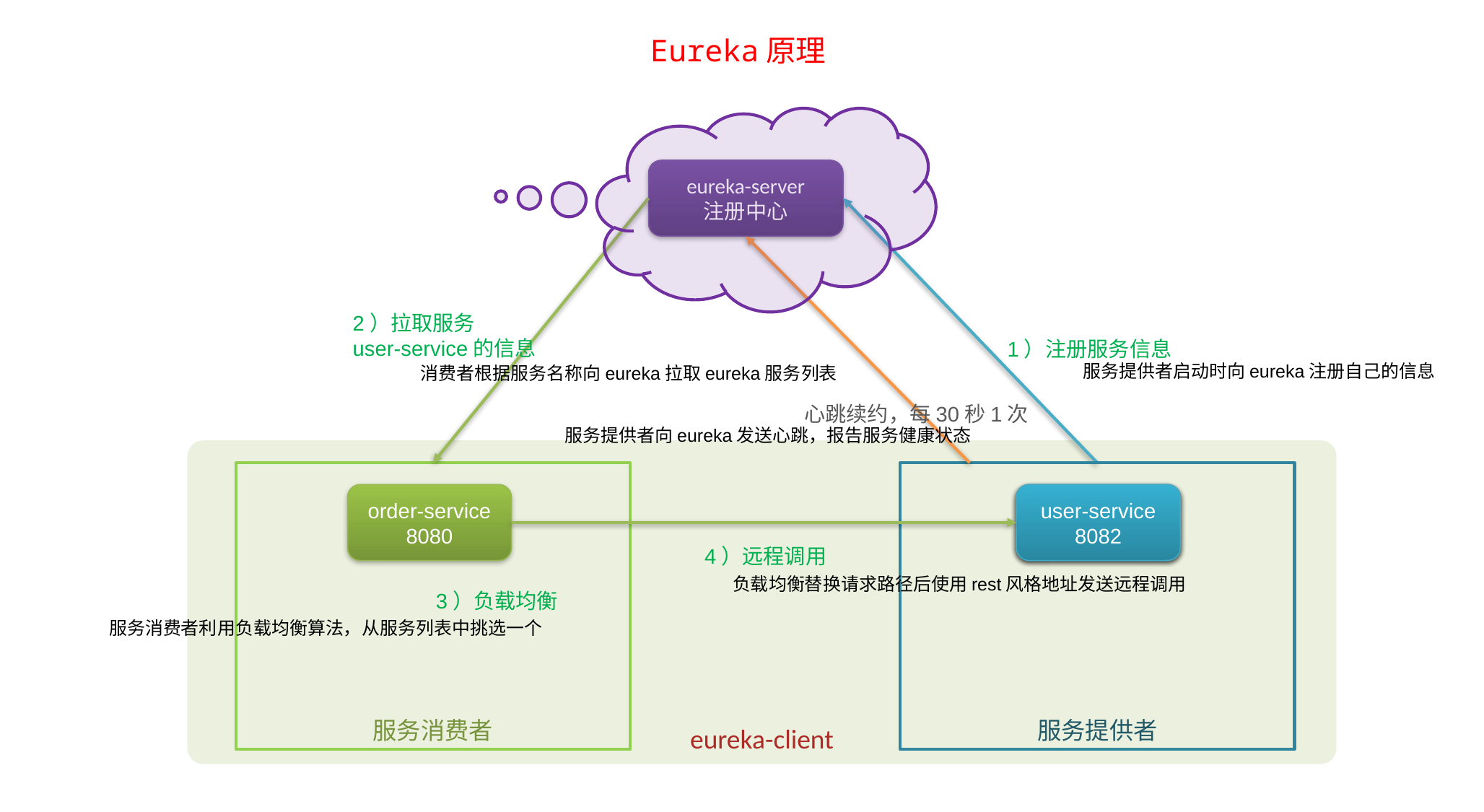

Eureka原理

eureka-server
注册中心
2）拉取服务
user-service的信息
1）注册服务信息
服务提供者启动时向eureka注册自己的信息
消费者根据服务名称向eureka拉取eureka服务列表
心跳续约，每30秒1次
服务提供者向eureka发送心跳，报告服务健康状态
eureka-client
服务消费者
服务提供者
user-service
8082
user-service
8083
user-service
8081
order-service
8080
4）远程调用
负载均衡替换请求路径后使用rest风格地址发送远程调用
3）负载均衡
服务消费者利用负载均衡算法，从服务列表中挑选一个